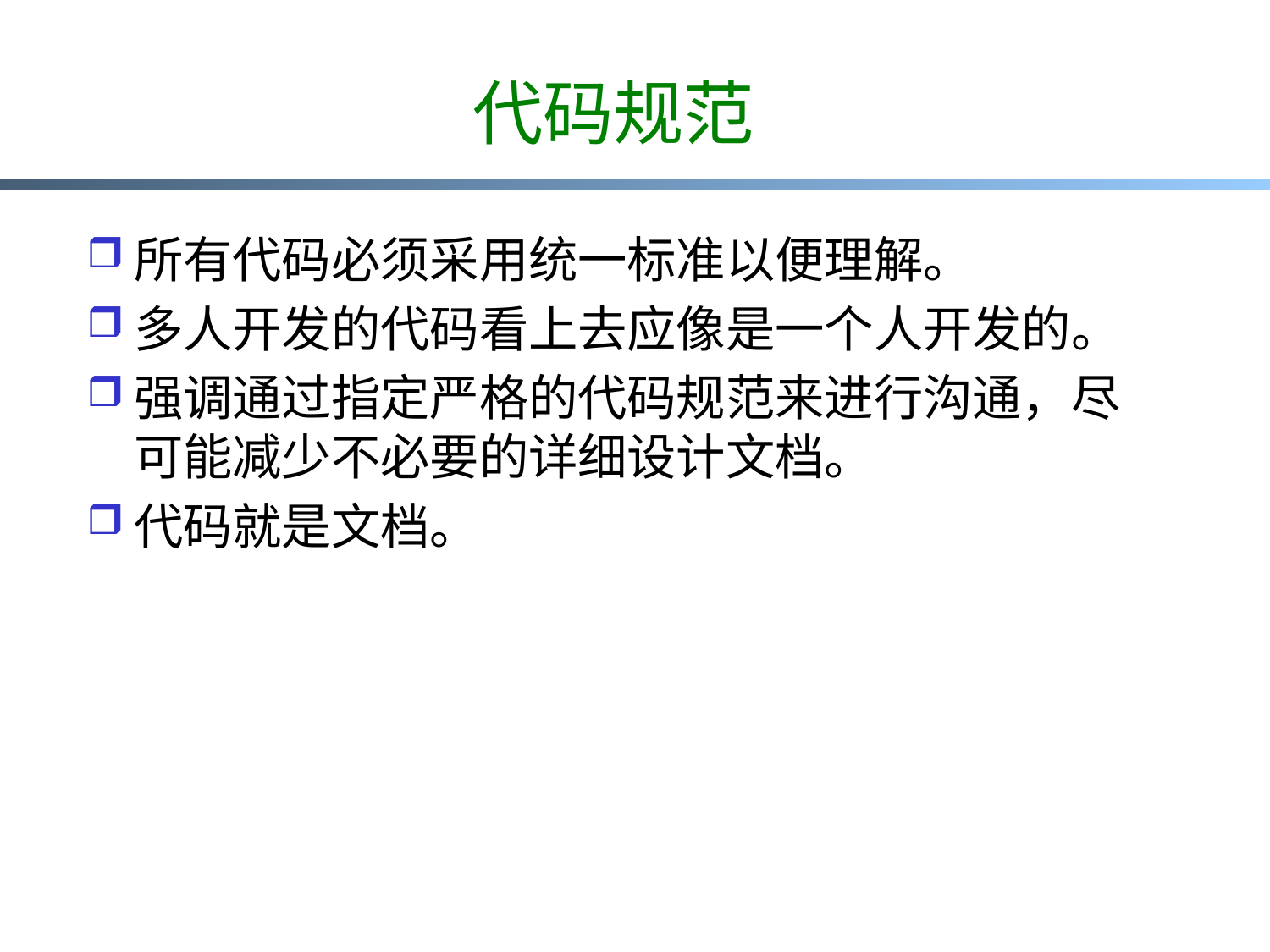

# 代码规范
所有代码必须采用统一标准以便理解。
多人开发的代码看上去应像是一个人开发的。
强调通过指定严格的代码规范来进行沟通，尽可能减少不必要的详细设计文档。
代码就是文档。